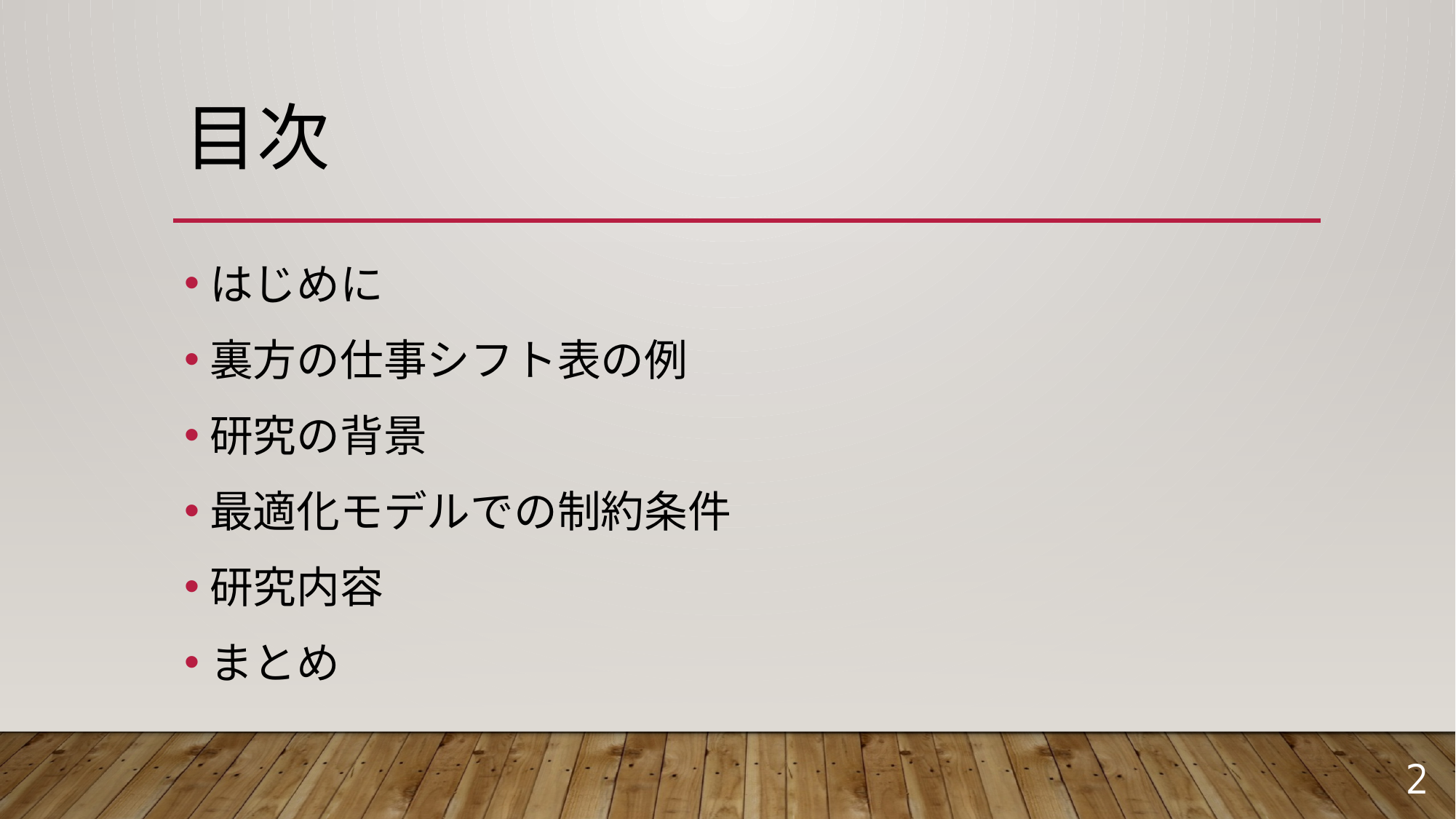

# 目次
はじめに
裏方の仕事シフト表の例
研究の背景
最適化モデルでの制約条件
研究内容
まとめ

2